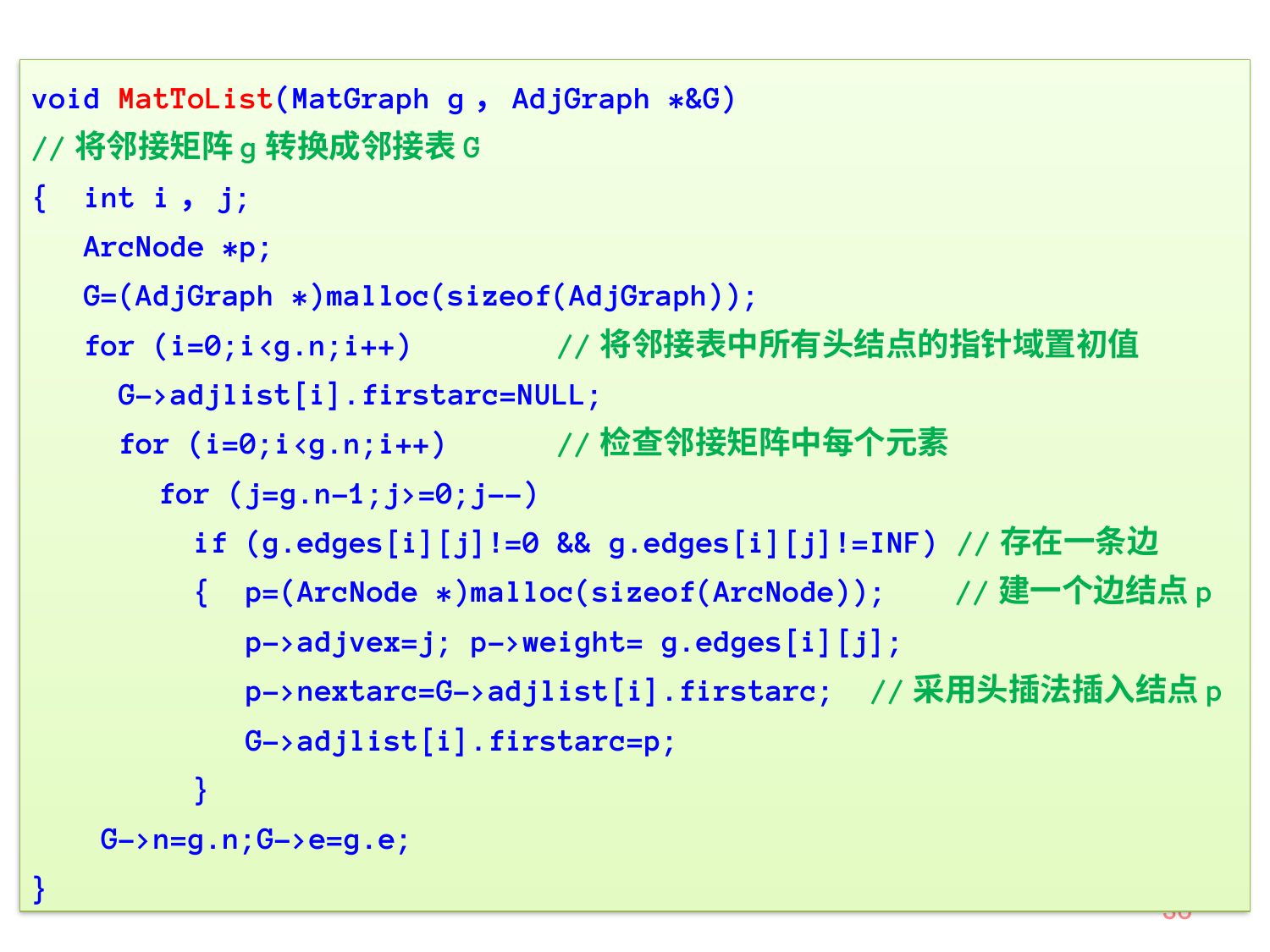

void MatToList(MatGraph g，AdjGraph *&G)
//将邻接矩阵g转换成邻接表G
{  int i，j;
   ArcNode *p;
   G=(AdjGraph *)malloc(sizeof(AdjGraph));
   for (i=0;i<g.n;i++)	 //将邻接表中所有头结点的指针域置初值
     G->adjlist[i].firstarc=NULL;
     for (i=0;i<g.n;i++)	 //检查邻接矩阵中每个元素
	for (j=g.n-1;j>=0;j--)
	  if (g.edges[i][j]!=0 && g.edges[i][j]!=INF) //存在一条边
	  {  p=(ArcNode *)malloc(sizeof(ArcNode));	  //建一个边结点p
	     p->adjvex=j; p->weight= g.edges[i][j];
	     p->nextarc=G->adjlist[i].firstarc;  //采用头插法插入结点p
	     G->adjlist[i].firstarc=p;
	  }
    G->n=g.n;G->e=g.e;
}
36